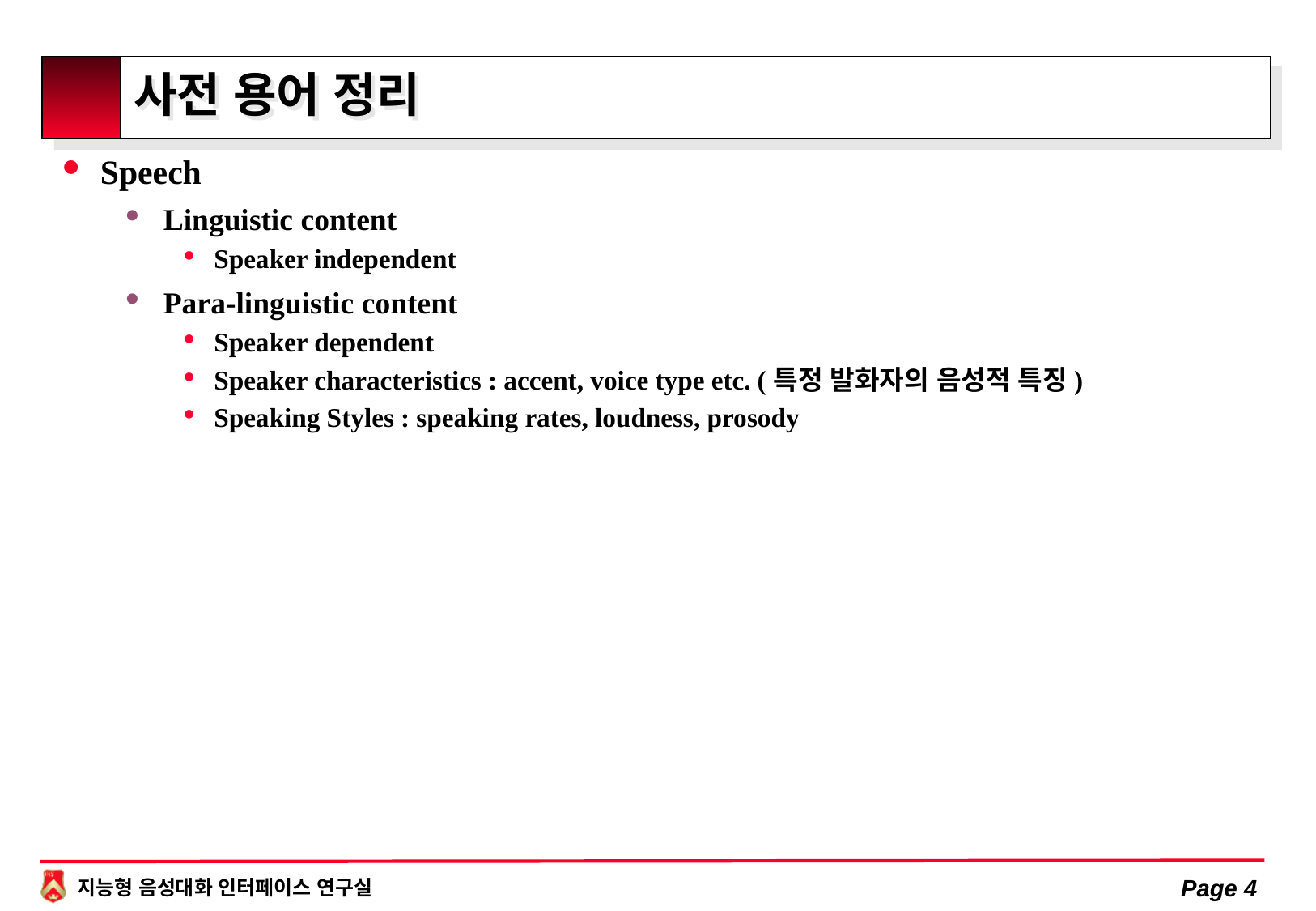

# 사전 용어 정리
Speech
Linguistic content
Speaker independent
Para-linguistic content
Speaker dependent
Speaker characteristics : accent, voice type etc. (특정 발화자의 음성적 특징)
Speaking Styles : speaking rates, loudness, prosody
Page 4